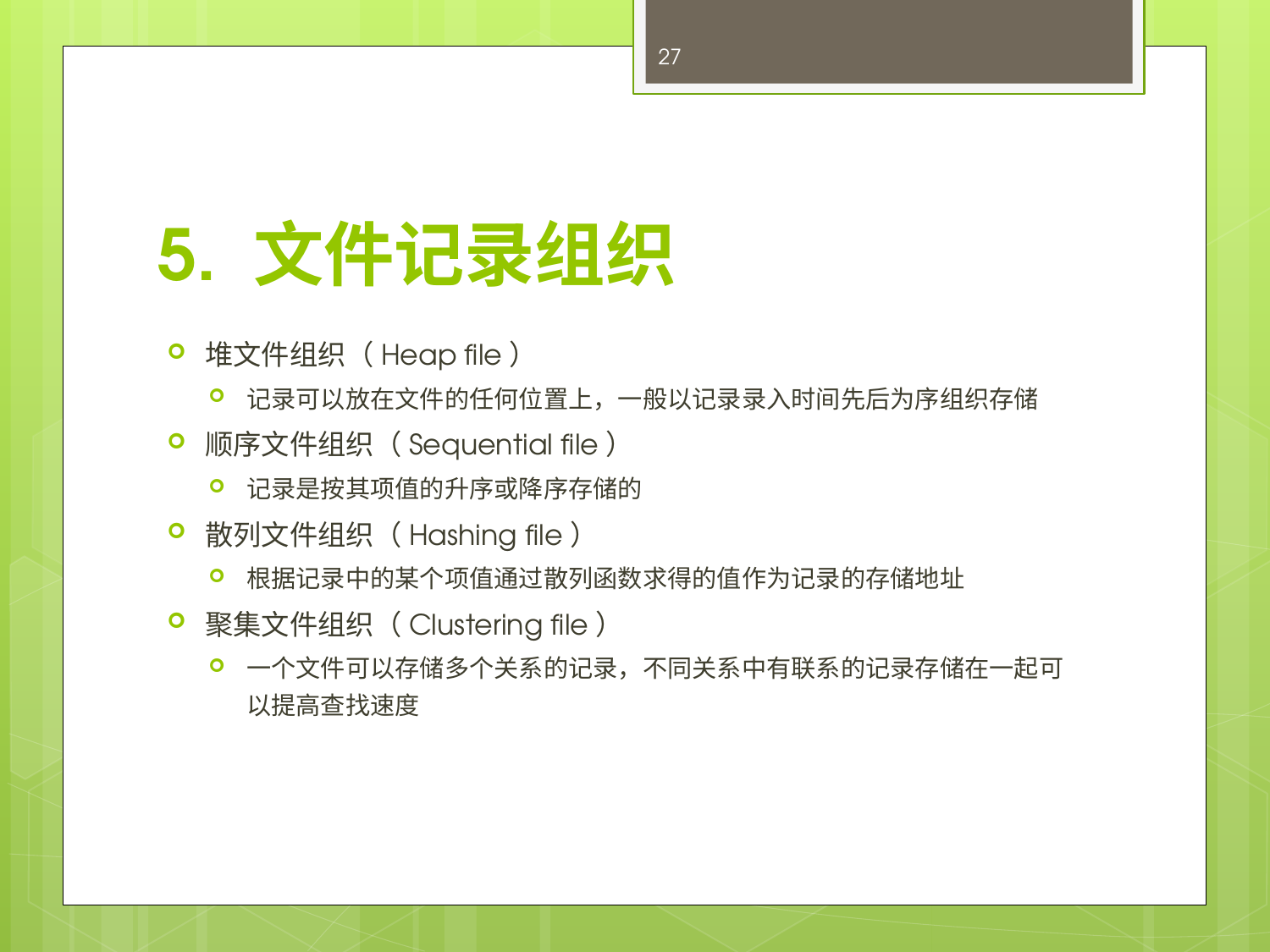

27
# 5. 文件记录组织
堆文件组织（Heap file）
记录可以放在文件的任何位置上，一般以记录录入时间先后为序组织存储
顺序文件组织（Sequential file）
记录是按其项值的升序或降序存储的
散列文件组织（Hashing file）
根据记录中的某个项值通过散列函数求得的值作为记录的存储地址
聚集文件组织（Clustering file）
一个文件可以存储多个关系的记录，不同关系中有联系的记录存储在一起可以提高查找速度